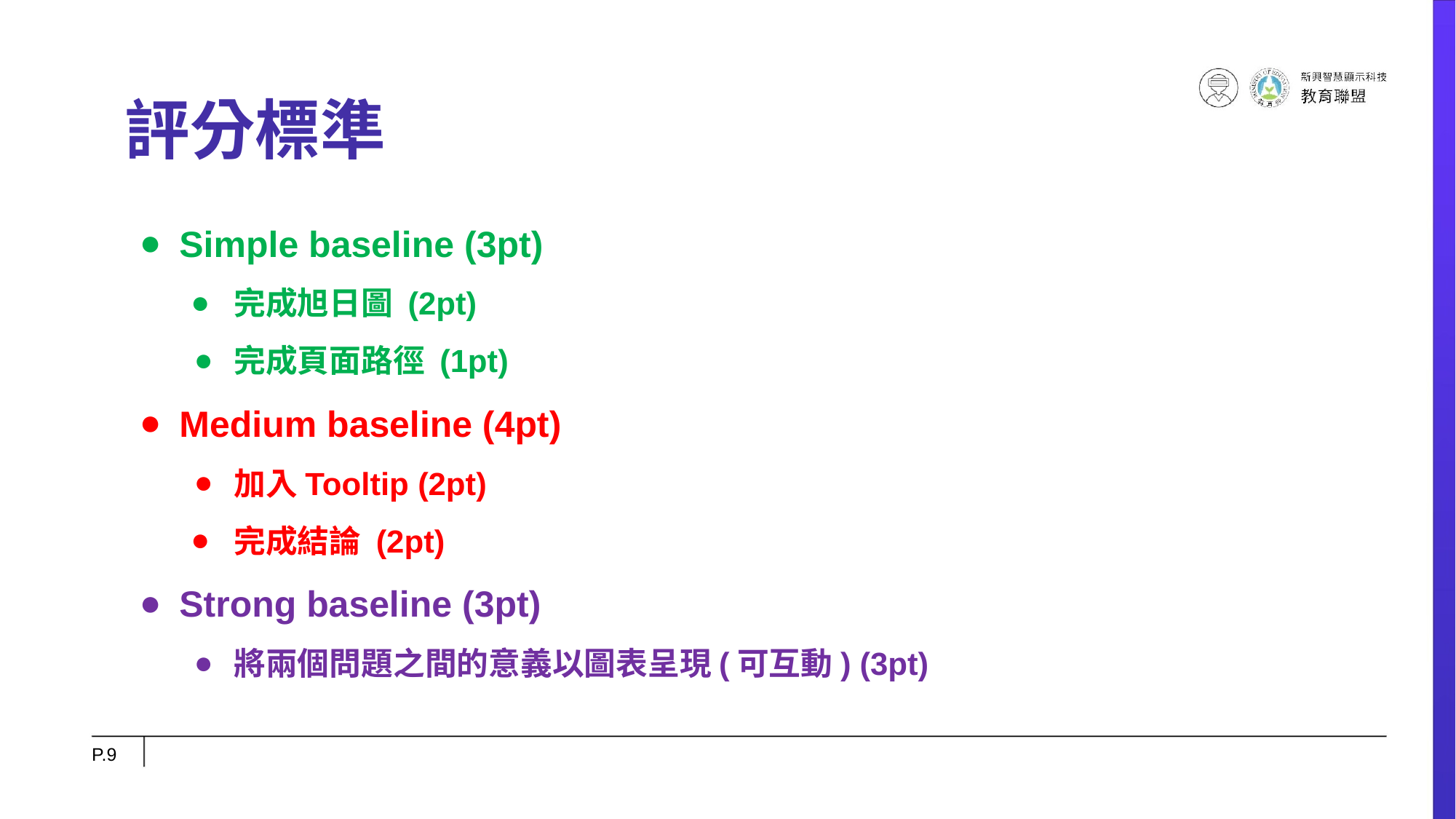

# 評分標準
Simple baseline (3pt)
完成旭日圖 (2pt)
完成頁面路徑 (1pt)
Medium baseline (4pt)
加入Tooltip (2pt)
完成結論 (2pt)
Strong baseline (3pt)
將兩個問題之間的意義以圖表呈現(可互動) (3pt)
P.9